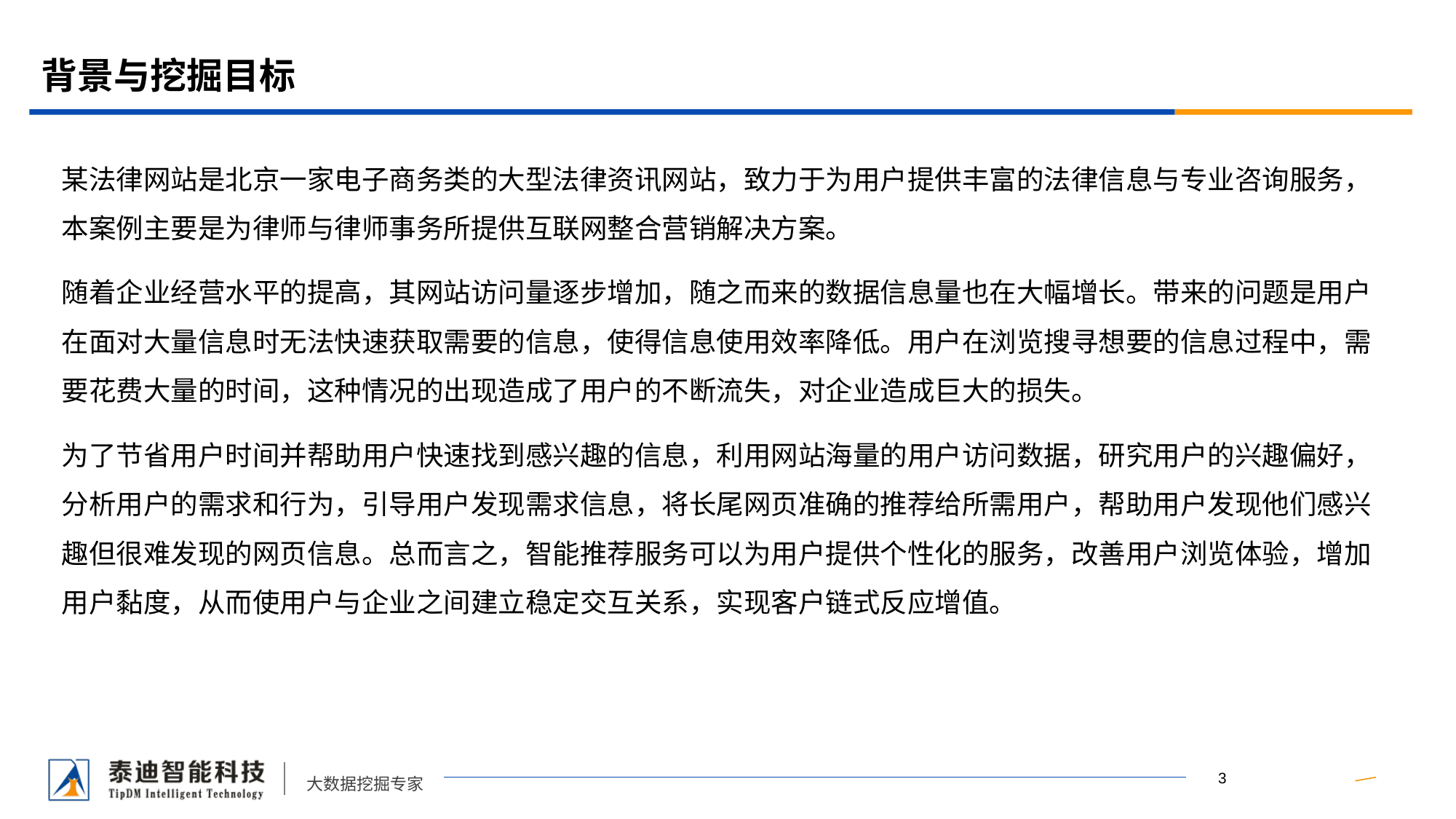

# 背景与挖掘目标
某法律网站是北京一家电子商务类的大型法律资讯网站，致力于为用户提供丰富的法律信息与专业咨询服务，本案例主要是为律师与律师事务所提供互联网整合营销解决方案。
随着企业经营水平的提高，其网站访问量逐步增加，随之而来的数据信息量也在大幅增长。带来的问题是用户在面对大量信息时无法快速获取需要的信息，使得信息使用效率降低。用户在浏览搜寻想要的信息过程中，需要花费大量的时间，这种情况的出现造成了用户的不断流失，对企业造成巨大的损失。
为了节省用户时间并帮助用户快速找到感兴趣的信息，利用网站海量的用户访问数据，研究用户的兴趣偏好，分析用户的需求和行为，引导用户发现需求信息，将长尾网页准确的推荐给所需用户，帮助用户发现他们感兴趣但很难发现的网页信息。总而言之，智能推荐服务可以为用户提供个性化的服务，改善用户浏览体验，增加用户黏度，从而使用户与企业之间建立稳定交互关系，实现客户链式反应增值。